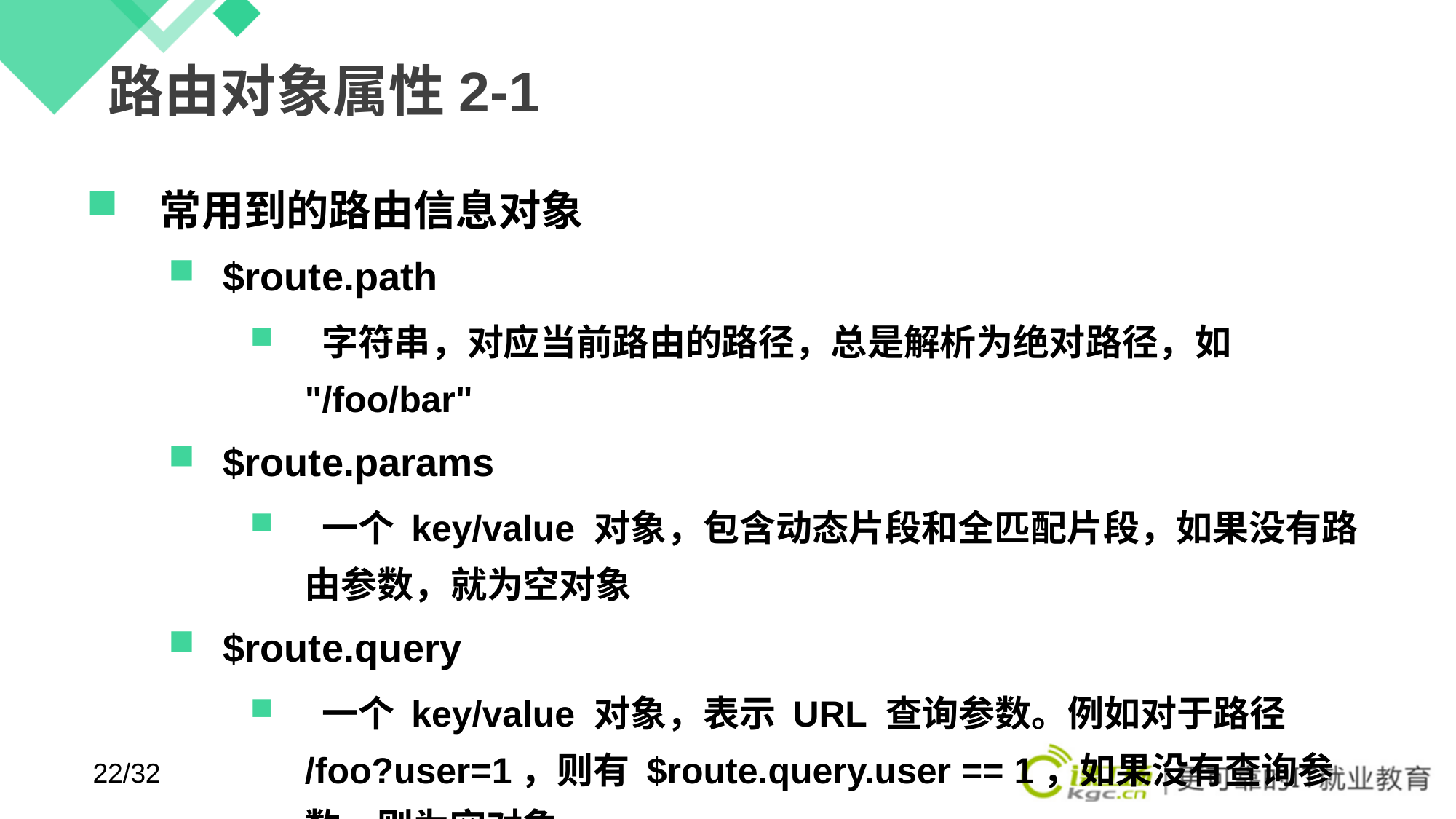

# 路由对象属性2-1
常用到的路由信息对象
$route.path
 字符串，对应当前路由的路径，总是解析为绝对路径，如 "/foo/bar"
$route.params
 一个 key/value 对象，包含动态片段和全匹配片段，如果没有路由参数，就为空对象
$route.query
 一个 key/value 对象，表示 URL 查询参数。例如对于路径 /foo?user=1，则有 $route.query.user == 1，如果没有查询参数，则为空对象